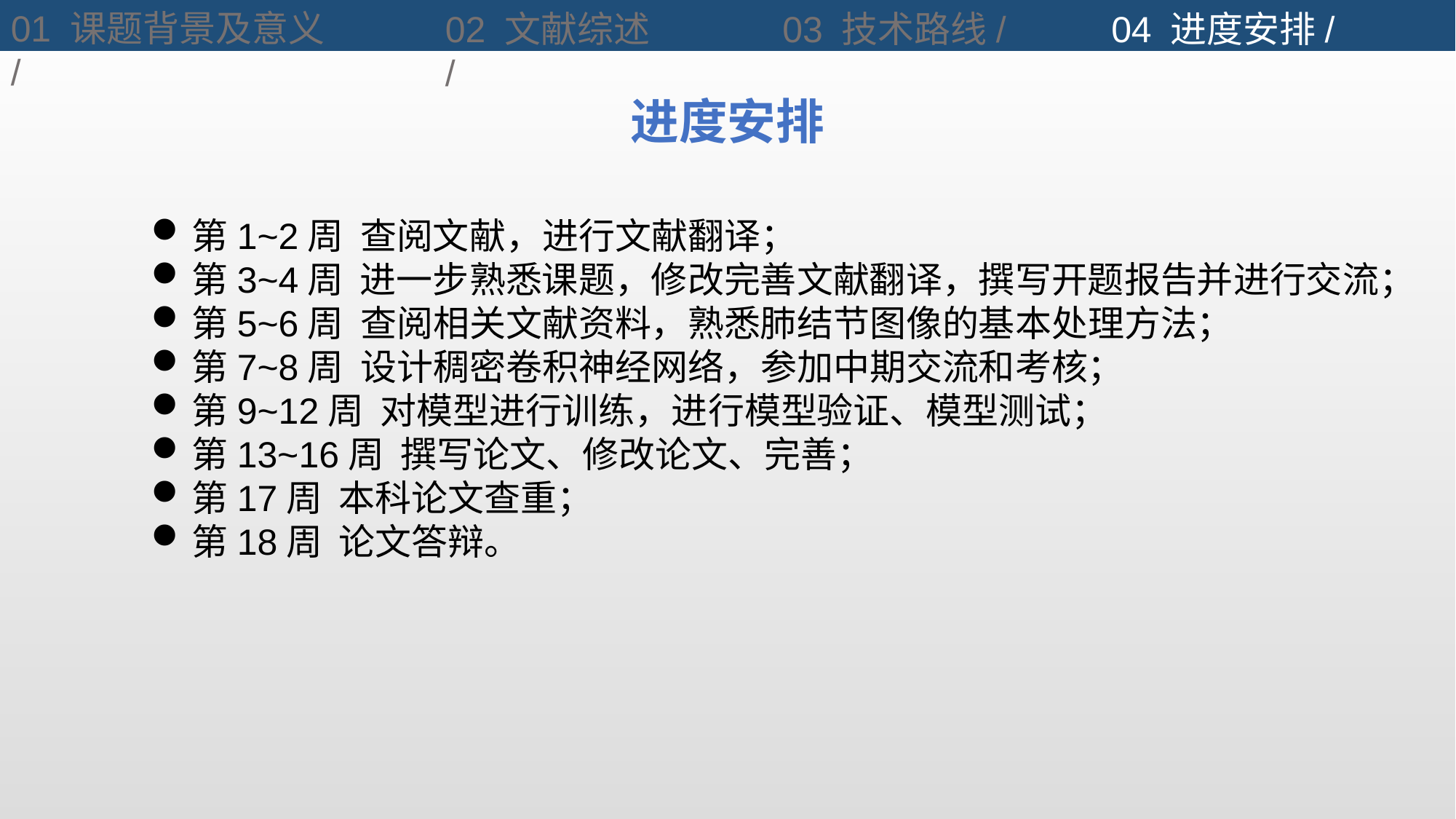

01 课题背景及意义/
02 文献综述/
03 技术路线/
04 进度安排/
进度安排
第1~2周  查阅文献，进行文献翻译；
第3~4周  进一步熟悉课题，修改完善文献翻译，撰写开题报告并进行交流；
第5~6周  查阅相关文献资料，熟悉肺结节图像的基本处理方法；
第7~8周  设计稠密卷积神经网络，参加中期交流和考核；
第9~12周  对模型进行训练，进行模型验证、模型测试；
第13~16周  撰写论文、修改论文、完善；
第17周  本科论文查重；
第18周  论文答辩。